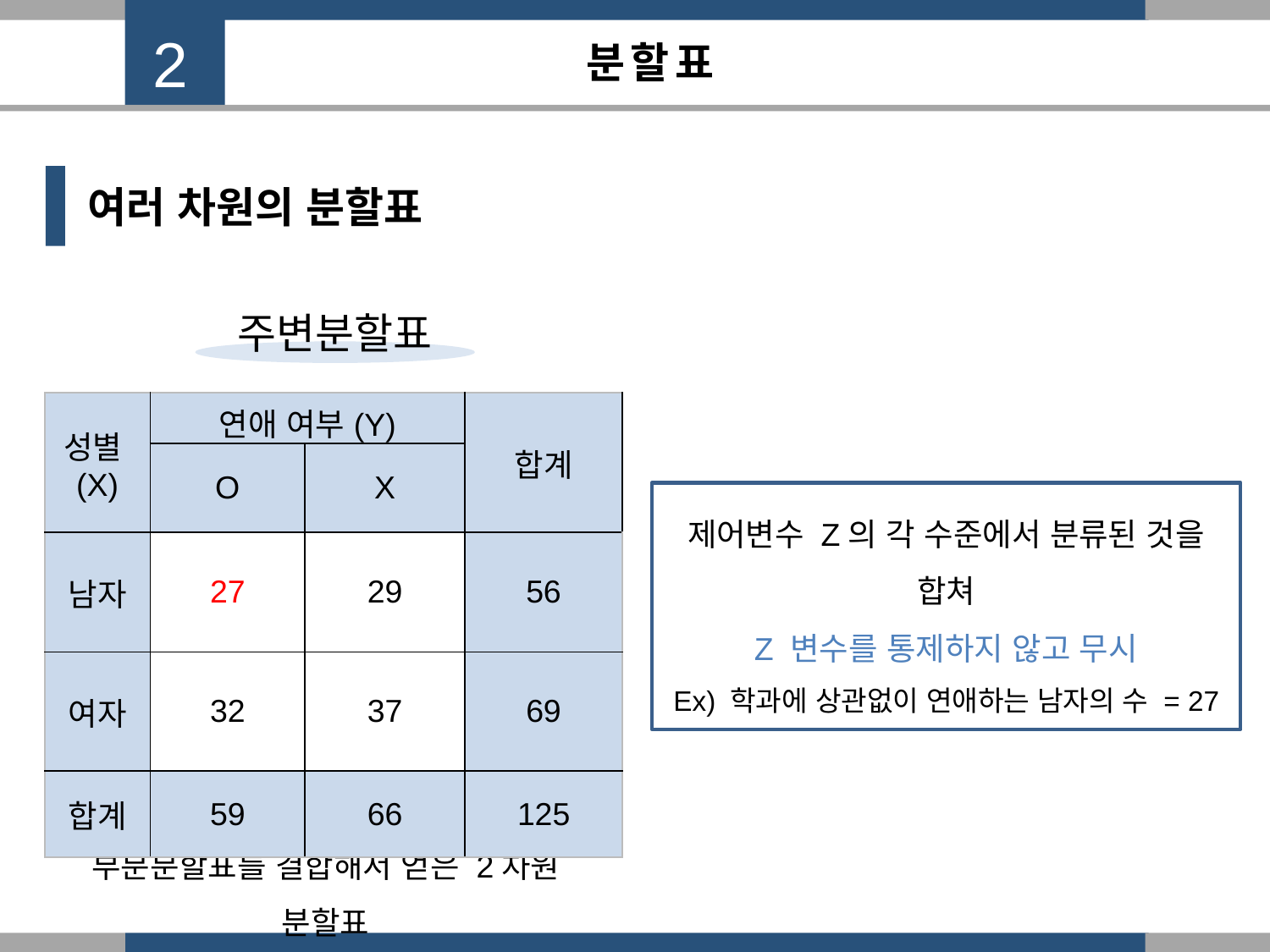

2
분할표

여러 차원의 분할표
주변분할표

| 성별(X) | 연애 여부(Y) |  | 합계 |
| --- | --- | --- | --- |
|  | O | X |  |
| 남자 | 27 | 29 | 56 |
| 여자 | 32 | 37 | 69 |
| 합계 | 59 | 66 | 125 |
제어변수 Z의 각 수준에서 분류된 것을 합쳐
Z 변수를 통제하지 않고 무시
Ex) 학과에 상관없이 연애하는 남자의 수 = 27
부분분할표를 결합해서 얻은 2차원 분할표